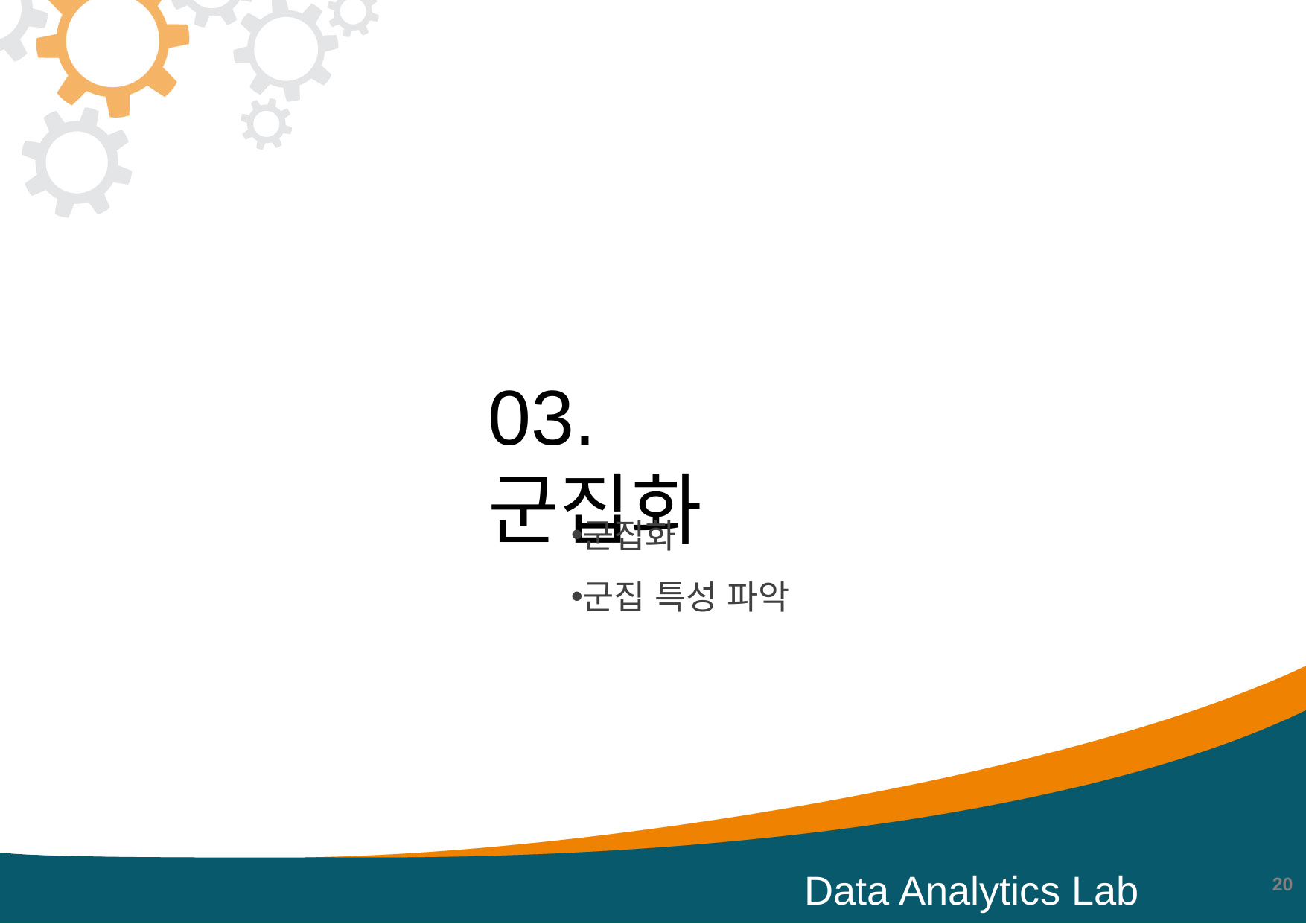

03. 군집화
군집화
군집 특성 파악
Data Analytics Lab
20